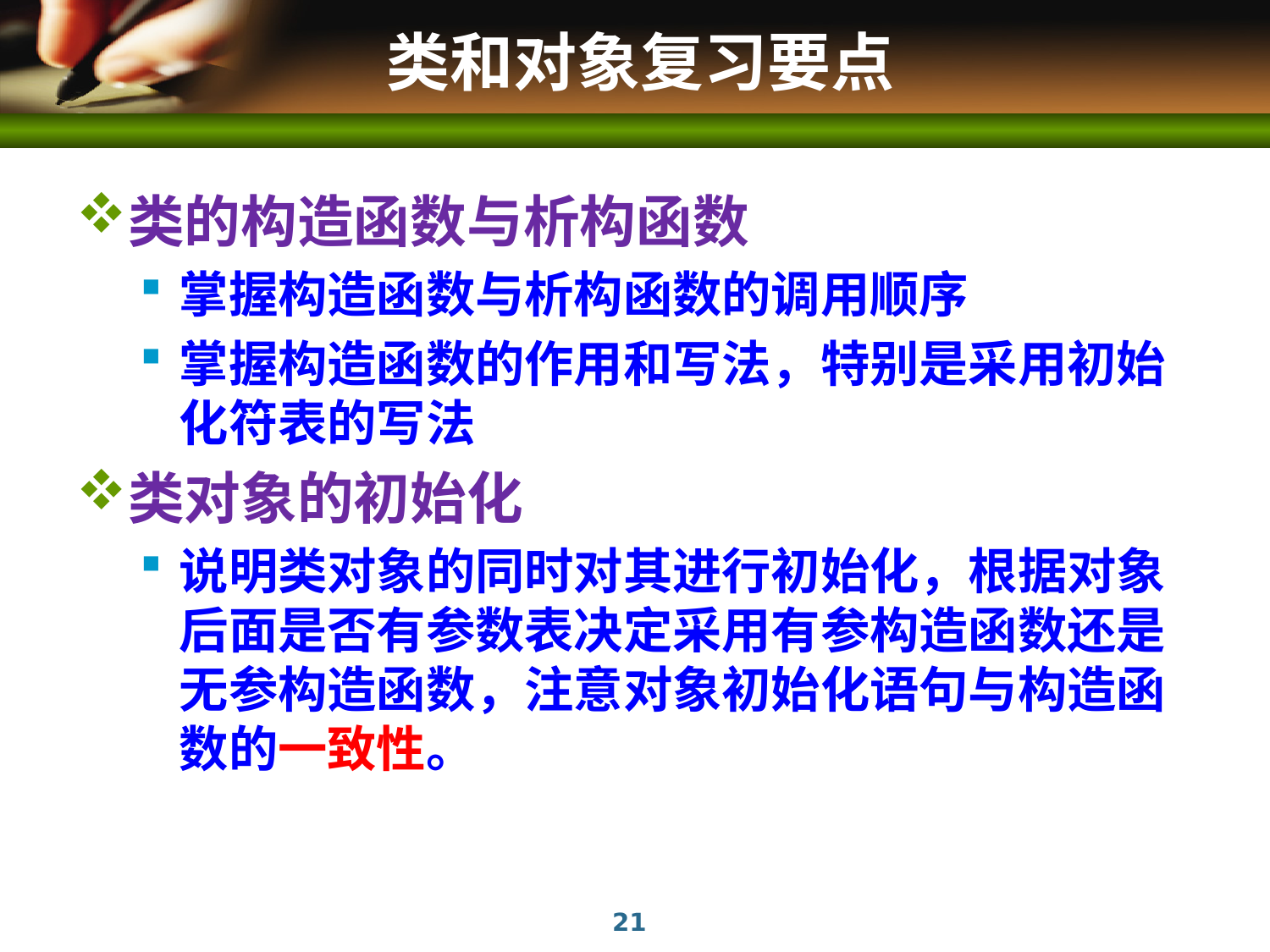

# 类和对象复习要点
类的构造函数与析构函数
掌握构造函数与析构函数的调用顺序
掌握构造函数的作用和写法，特别是采用初始化符表的写法
类对象的初始化
说明类对象的同时对其进行初始化，根据对象后面是否有参数表决定采用有参构造函数还是无参构造函数，注意对象初始化语句与构造函数的一致性。

21